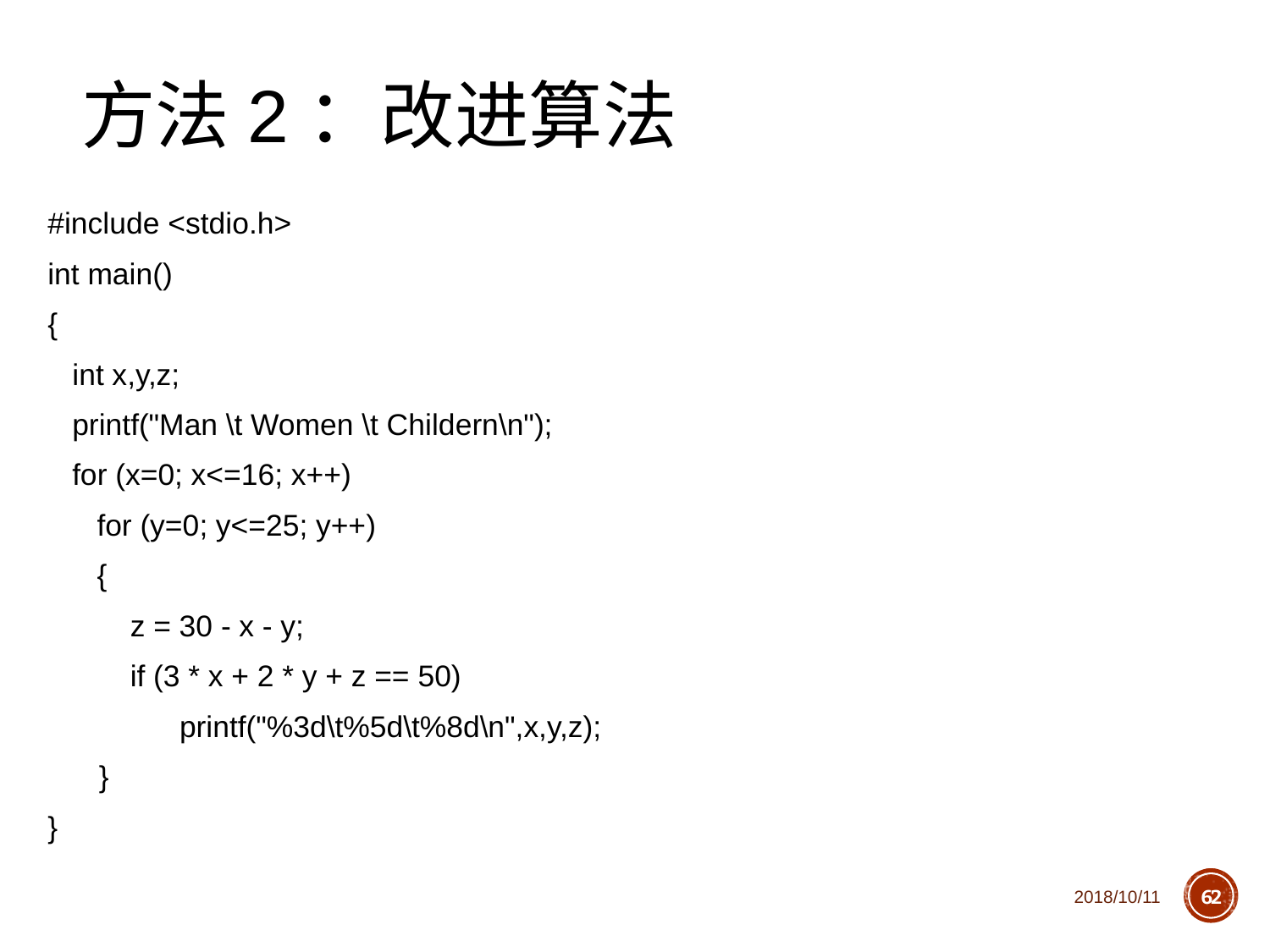

# 方法2：改进算法
#include <stdio.h>
int main()
{
   int x,y,z;
   printf("Man \t Women \t Childern\n");
   for (x=0; x<=16; x++)
      for (y=0; y<=25; y++)
      {
          z = 30 - x - y;
          if (3 * x + 2 * y + z == 50)
                printf("%3d\t%5d\t%8d\n",x,y,z);
	  }
}

2018/10/11
62